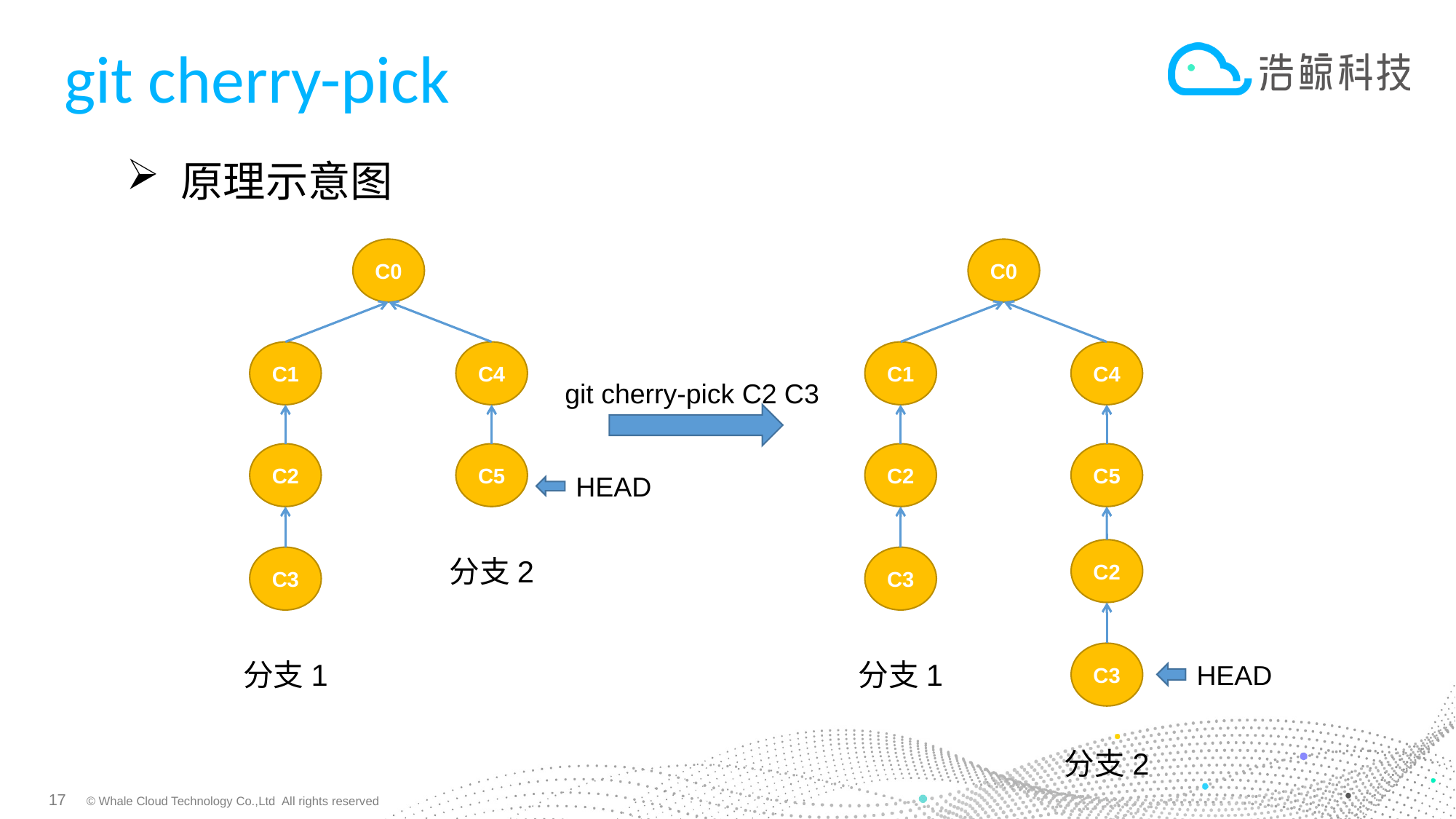

# git cherry-pick
原理示意图
C0
C0
C1
C4
C1
C4
git cherry-pick C2 C3

C2
C5
C2
C5
HEAD

C2
C3
分支2
C3
C3
分支1
分支1
HEAD

分支2